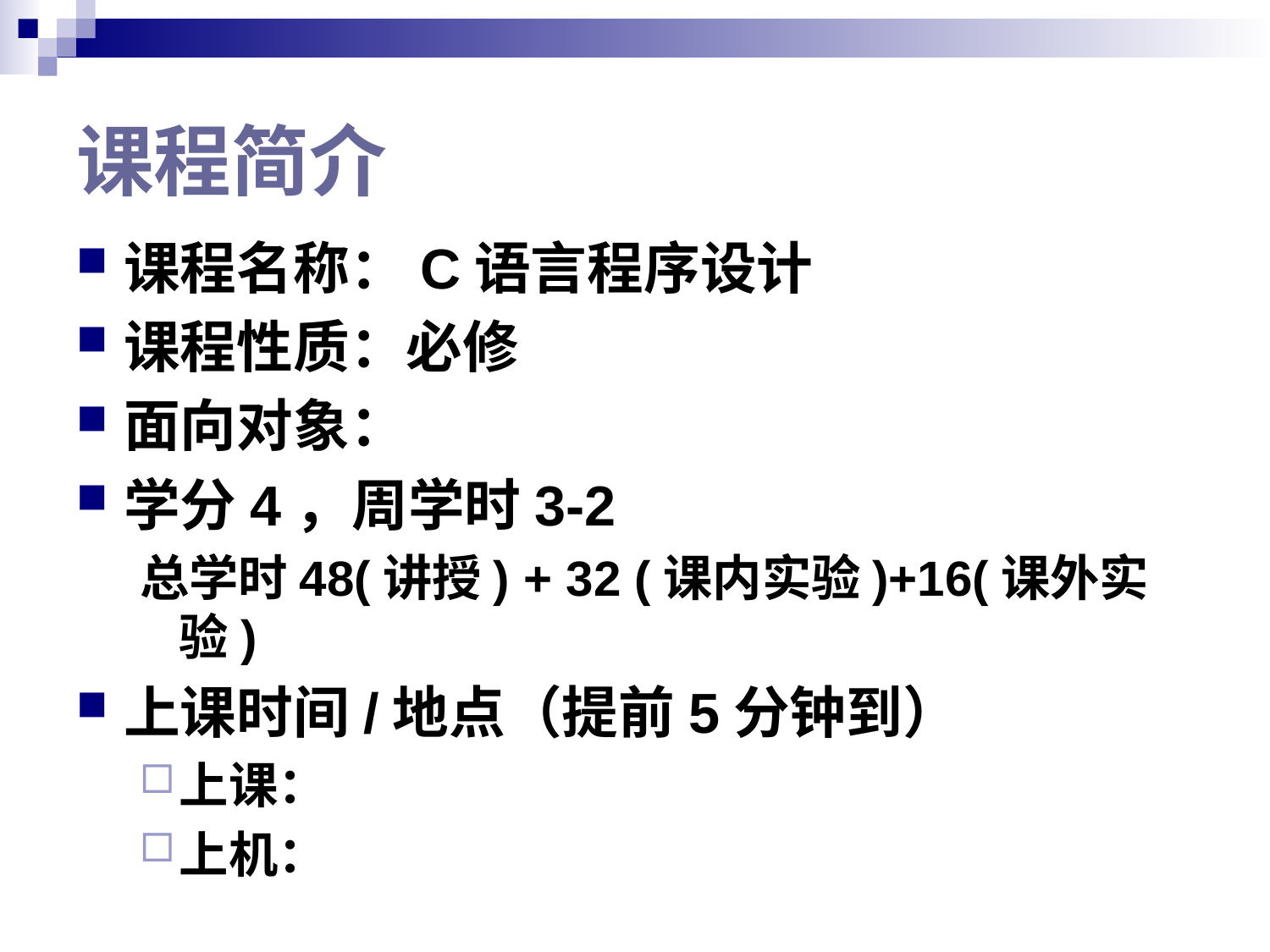

# 课程简介
课程名称：C语言程序设计
课程性质：必修
面向对象：
学分4，周学时3-2
总学时48(讲授) + 32 (课内实验)+16(课外实验)
上课时间/地点（提前5分钟到）
上课：
上机：